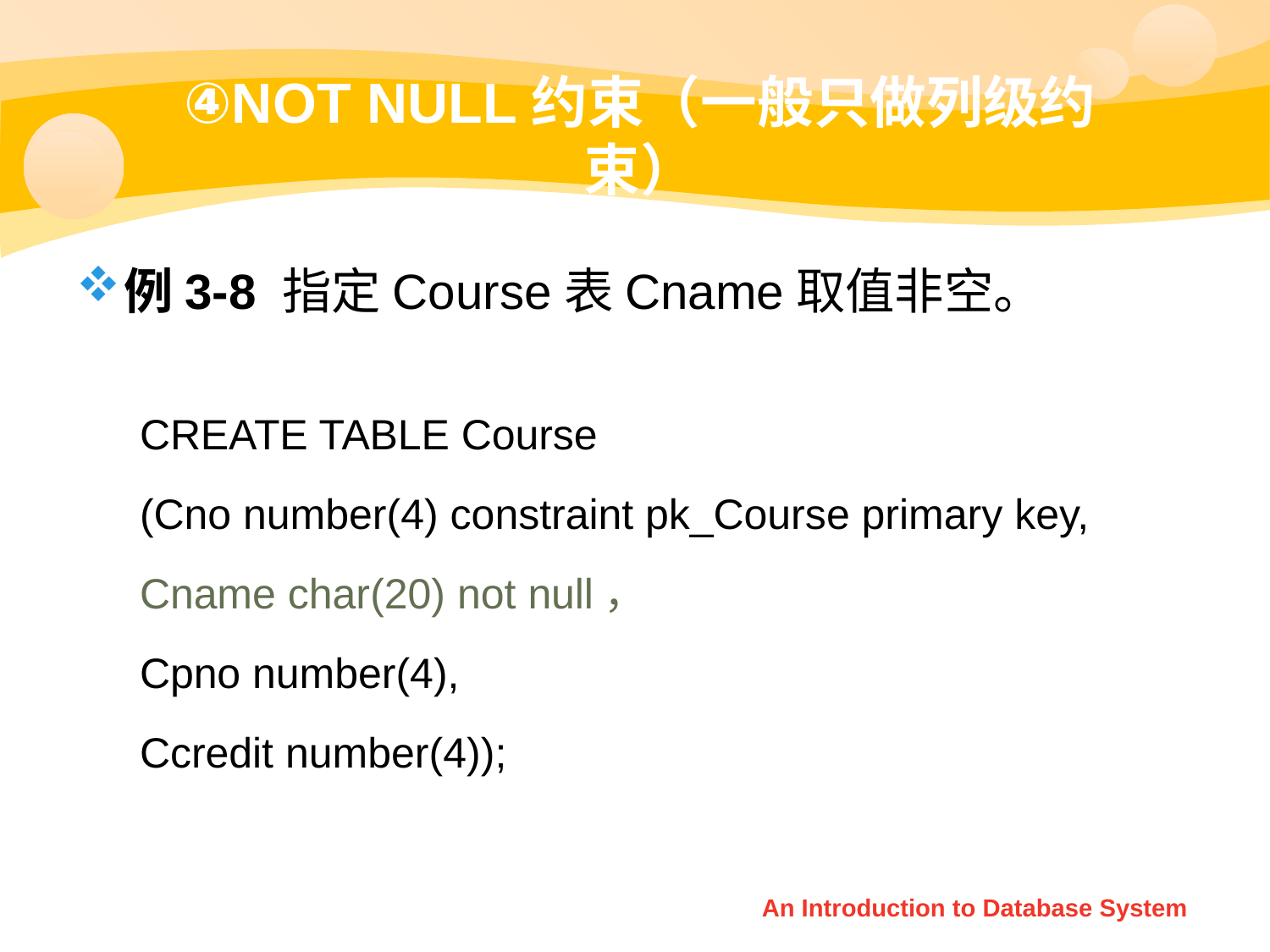

# ④NOT NULL约束（一般只做列级约束）
例3-8 指定Course表Cname取值非空。

CREATE TABLE Course
(Cno number(4) constraint pk_Course primary key,
Cname char(20) not null，
Cpno number(4),
Ccredit number(4));
An Introduction to Database System